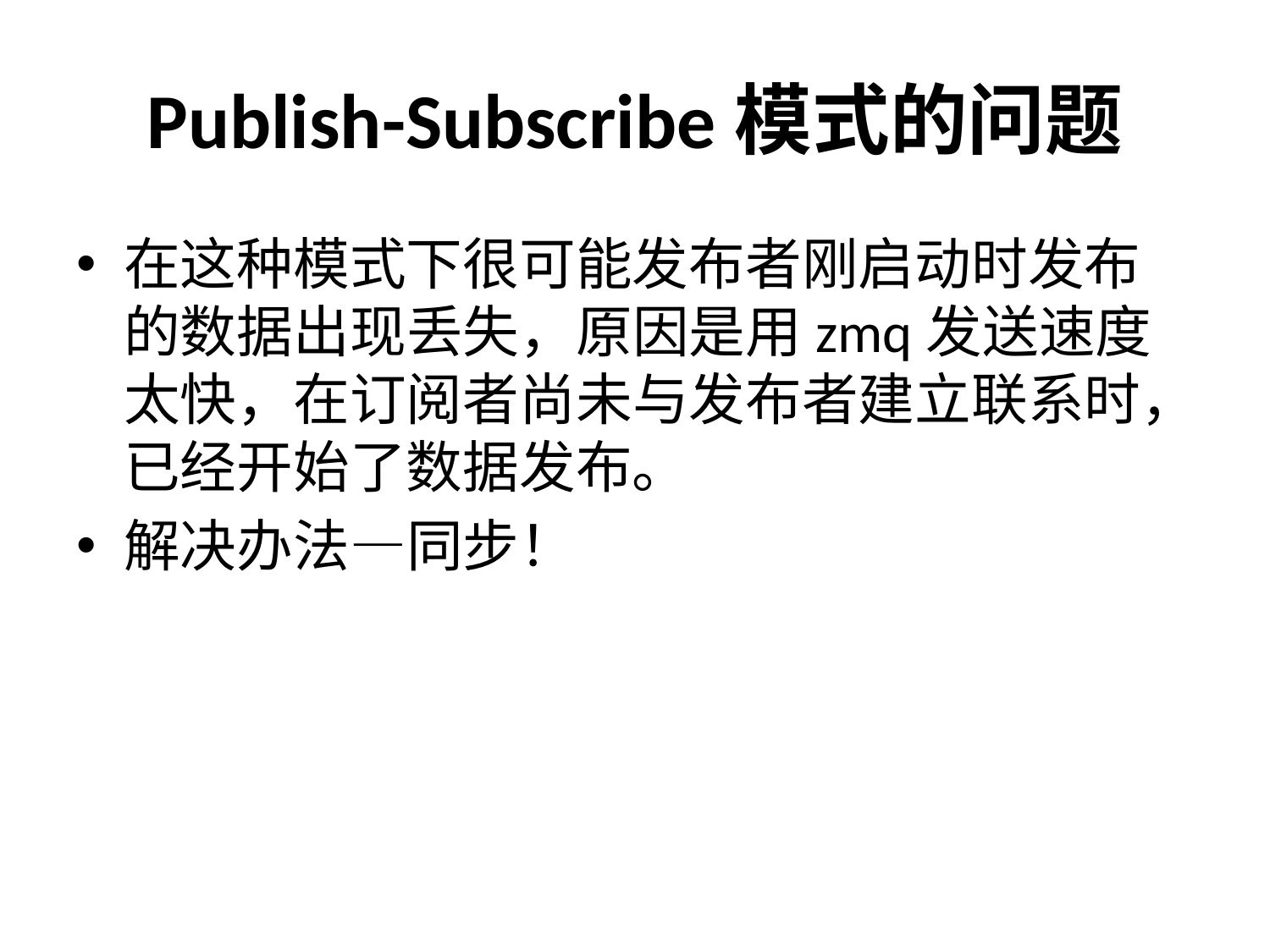

# Publish-Subscribe模式的问题
在这种模式下很可能发布者刚启动时发布的数据出现丢失，原因是用zmq发送速度太快，在订阅者尚未与发布者建立联系时，已经开始了数据发布。
解决办法—同步！